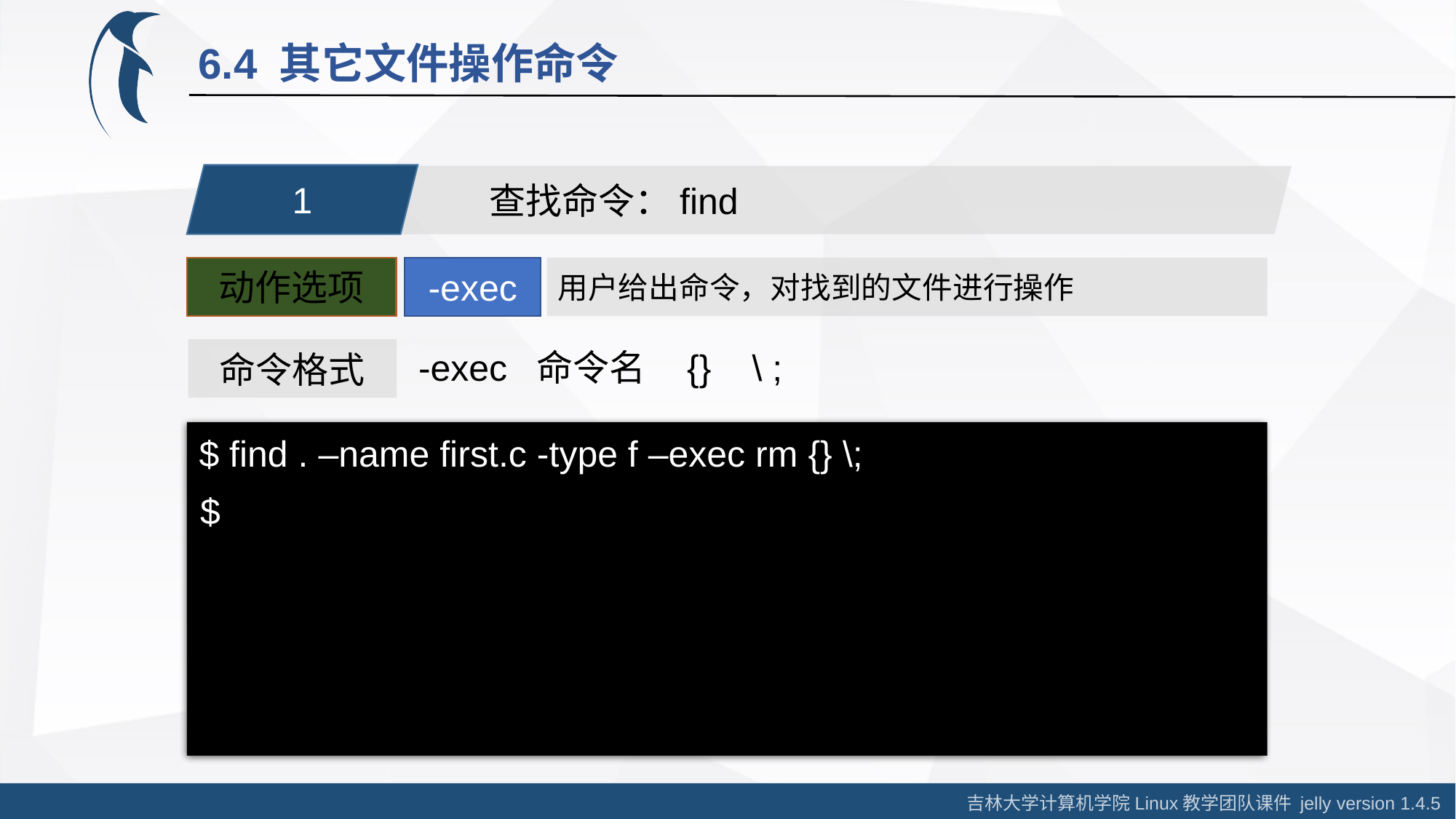

6.4 其它文件操作命令
1
查找命令：find
-exec
动作选项
用户给出命令，对找到的文件进行操作
命令格式
-exec  命令名    {}    \ ;

$ find . –name first.c -type f –exec rm {} \;
$